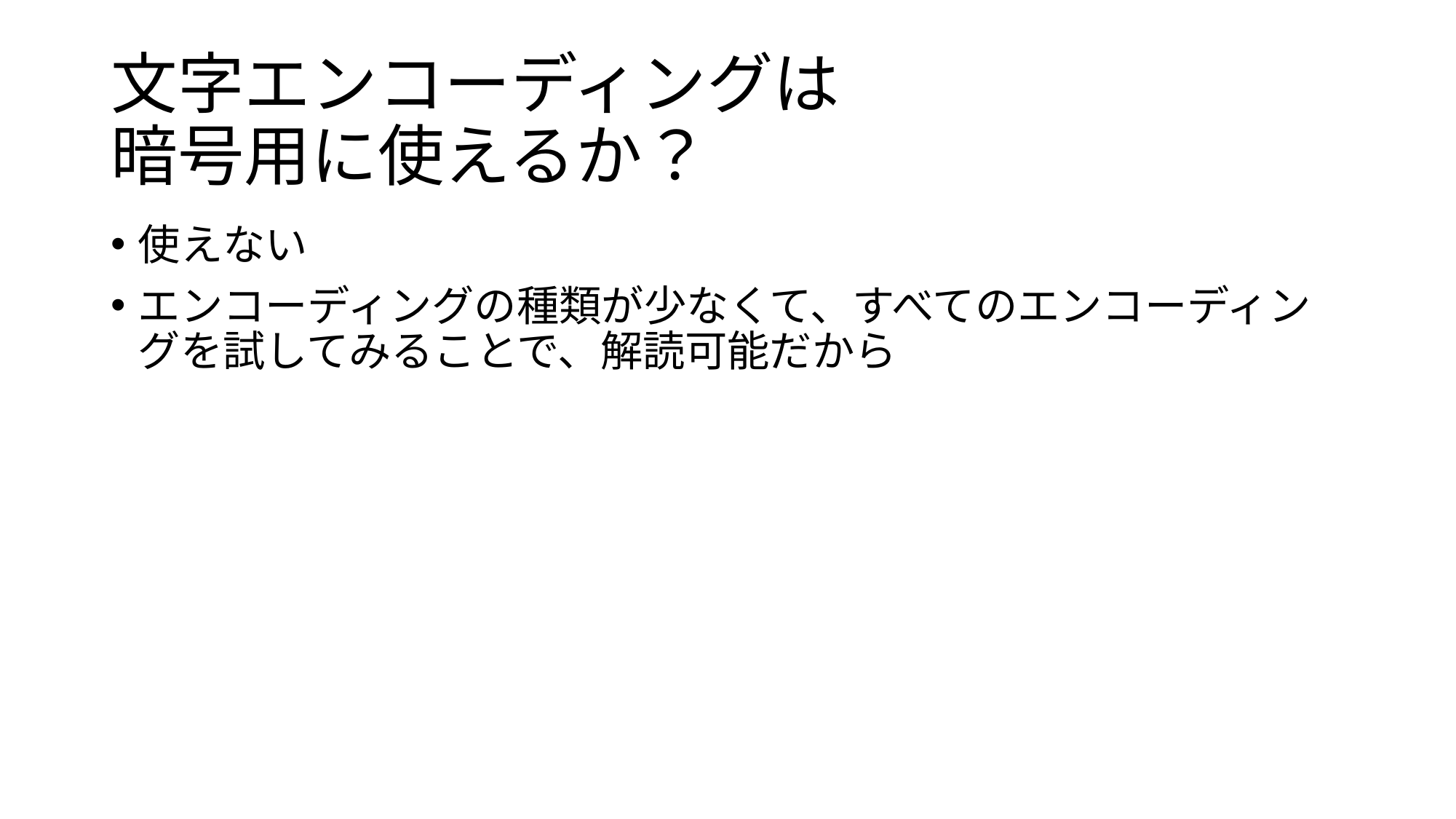

# 文字エンコーディングは 暗号用に使えるか？
使えない
エンコーディングの種類が少なくて、すべてのエンコーディングを試してみることで、解読可能だから